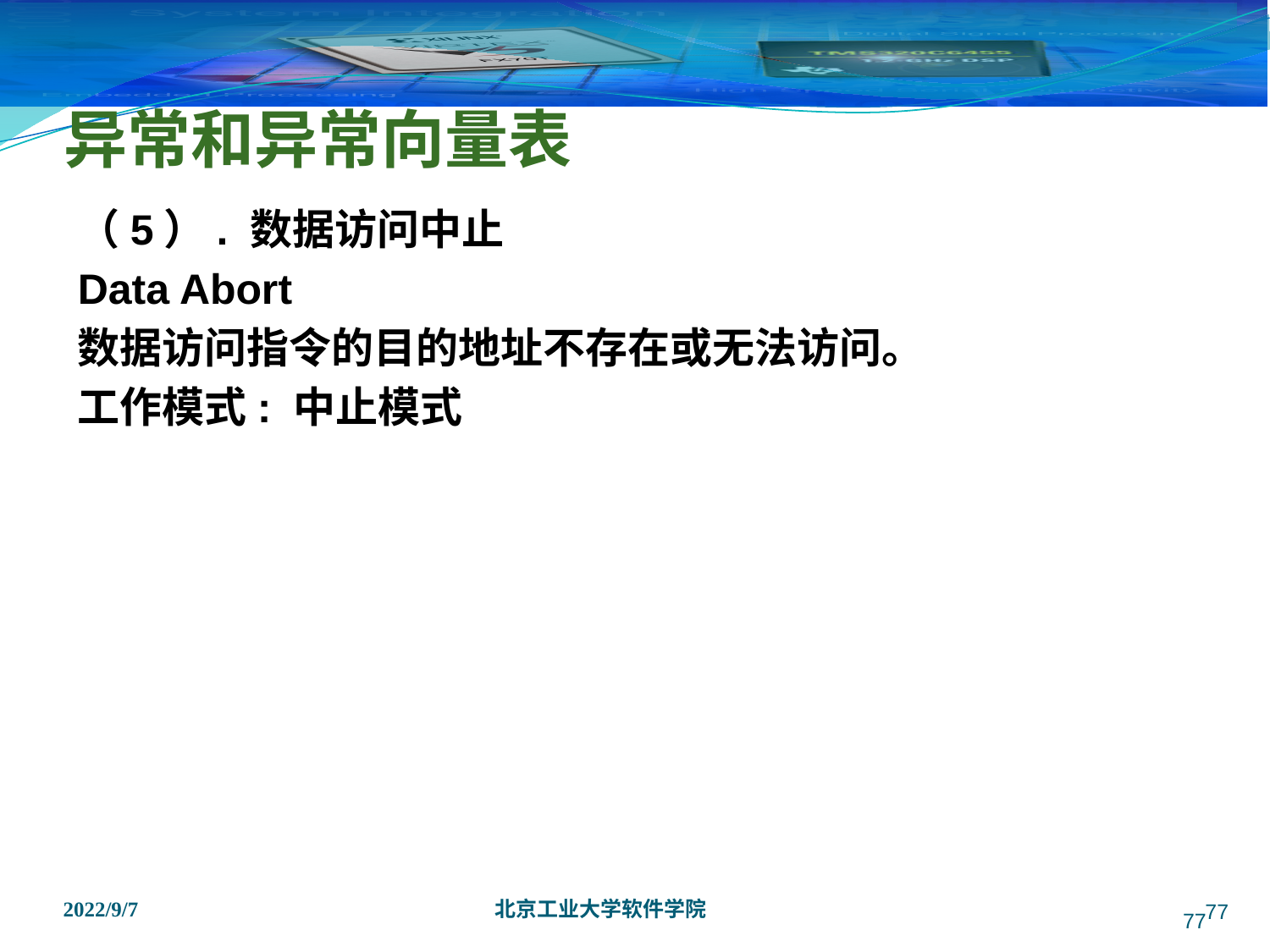

# 异常和异常向量表
（5）. 数据访问中止
Data Abort
数据访问指令的目的地址不存在或无法访问。
工作模式: 中止模式
77